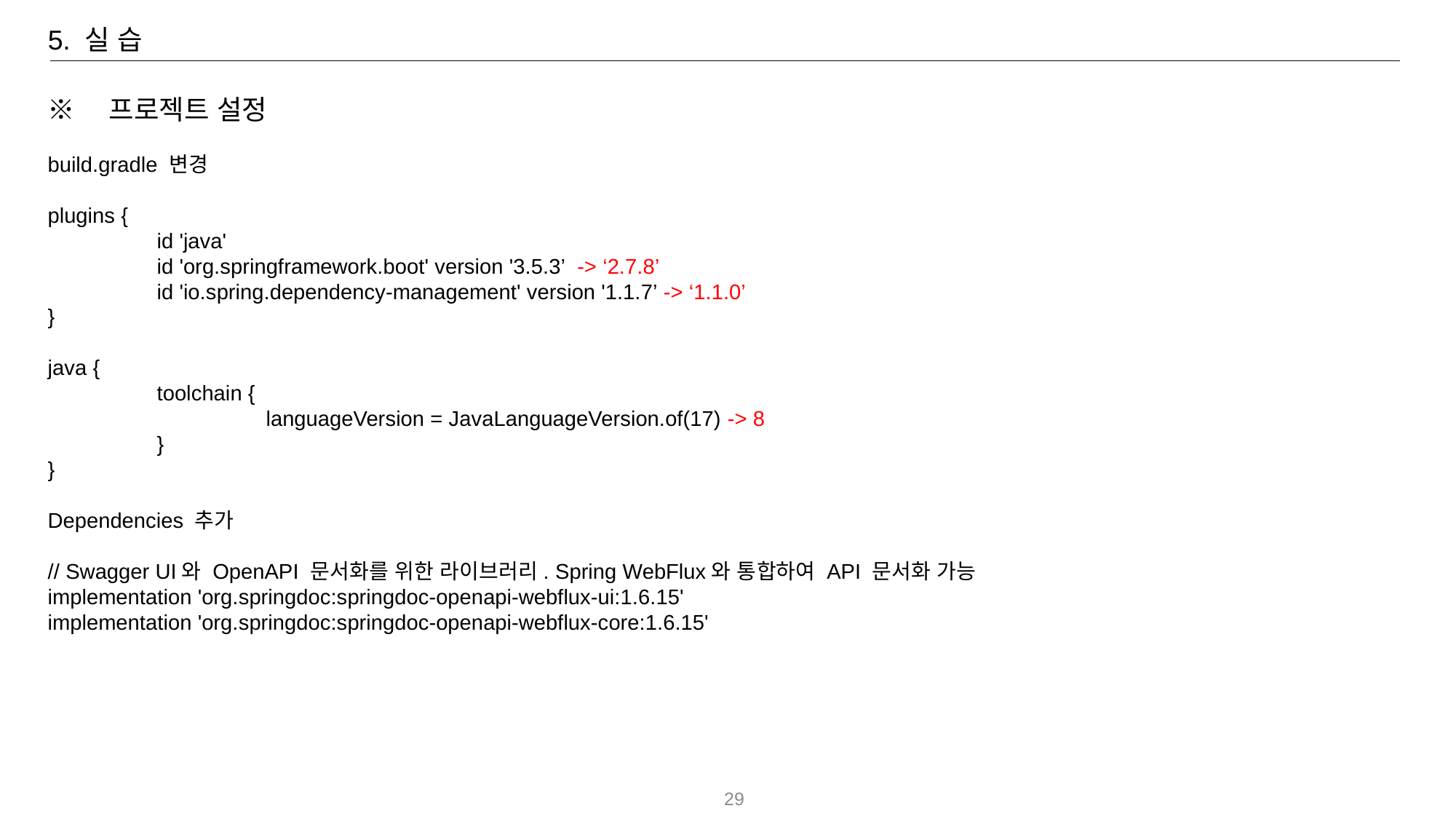

# 5. 실 습
※　프로젝트 설정

build.gradle 변경

plugins {
	id 'java'
	id 'org.springframework.boot' version '3.5.3’  -> ‘2.7.8’
	id 'io.spring.dependency-management' version '1.1.7’ -> ‘1.1.0’
}

java {
	toolchain {
		languageVersion = JavaLanguageVersion.of(17) -> 8
	}
}

Dependencies 추가

// Swagger UI와 OpenAPI 문서화를 위한 라이브러리. Spring WebFlux와 통합하여 API 문서화 가능
implementation 'org.springdoc:springdoc-openapi-webflux-ui:1.6.15'
implementation 'org.springdoc:springdoc-openapi-webflux-core:1.6.15'

29